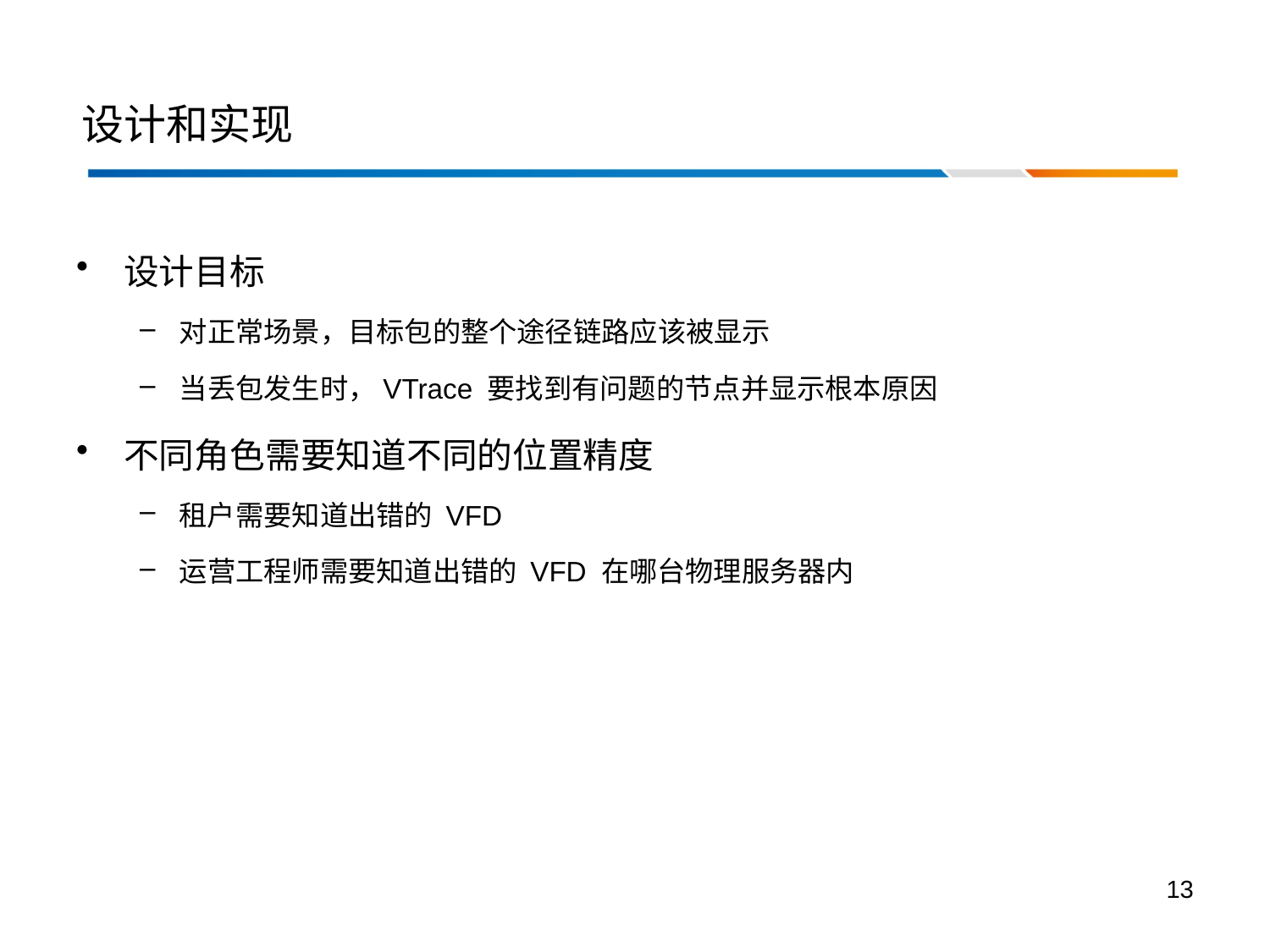

# 设计和实现
设计目标
对正常场景，目标包的整个途径链路应该被显示
当丢包发生时，VTrace 要找到有问题的节点并显示根本原因
不同角色需要知道不同的位置精度
租户需要知道出错的 VFD
运营工程师需要知道出错的 VFD 在哪台物理服务器内
13